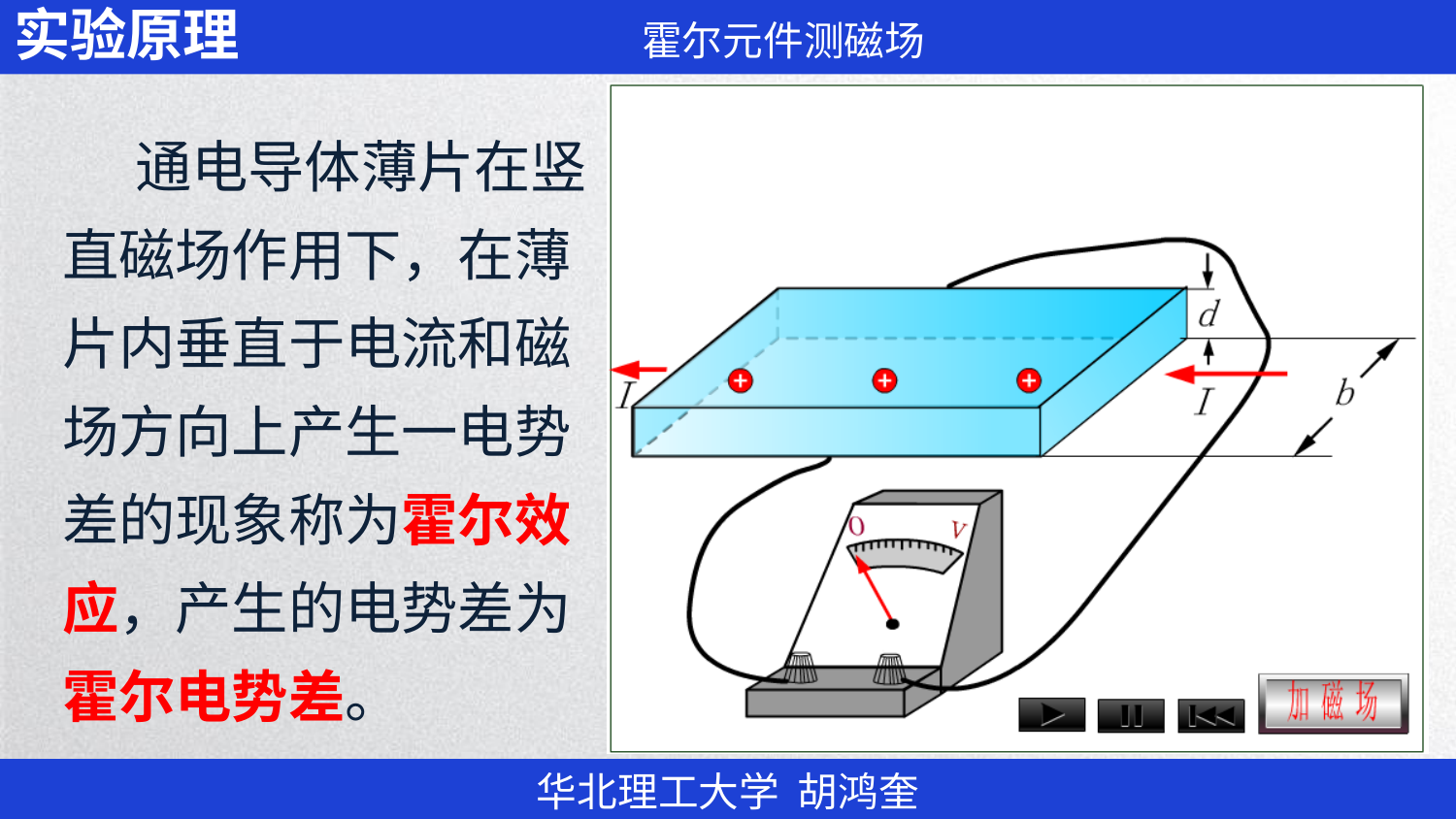

通电导体薄片在竖直磁场作用下，在薄片内垂直于电流和磁场方向上产生一电势差的现象称为霍尔效应，产生的电势差为霍尔电势差。